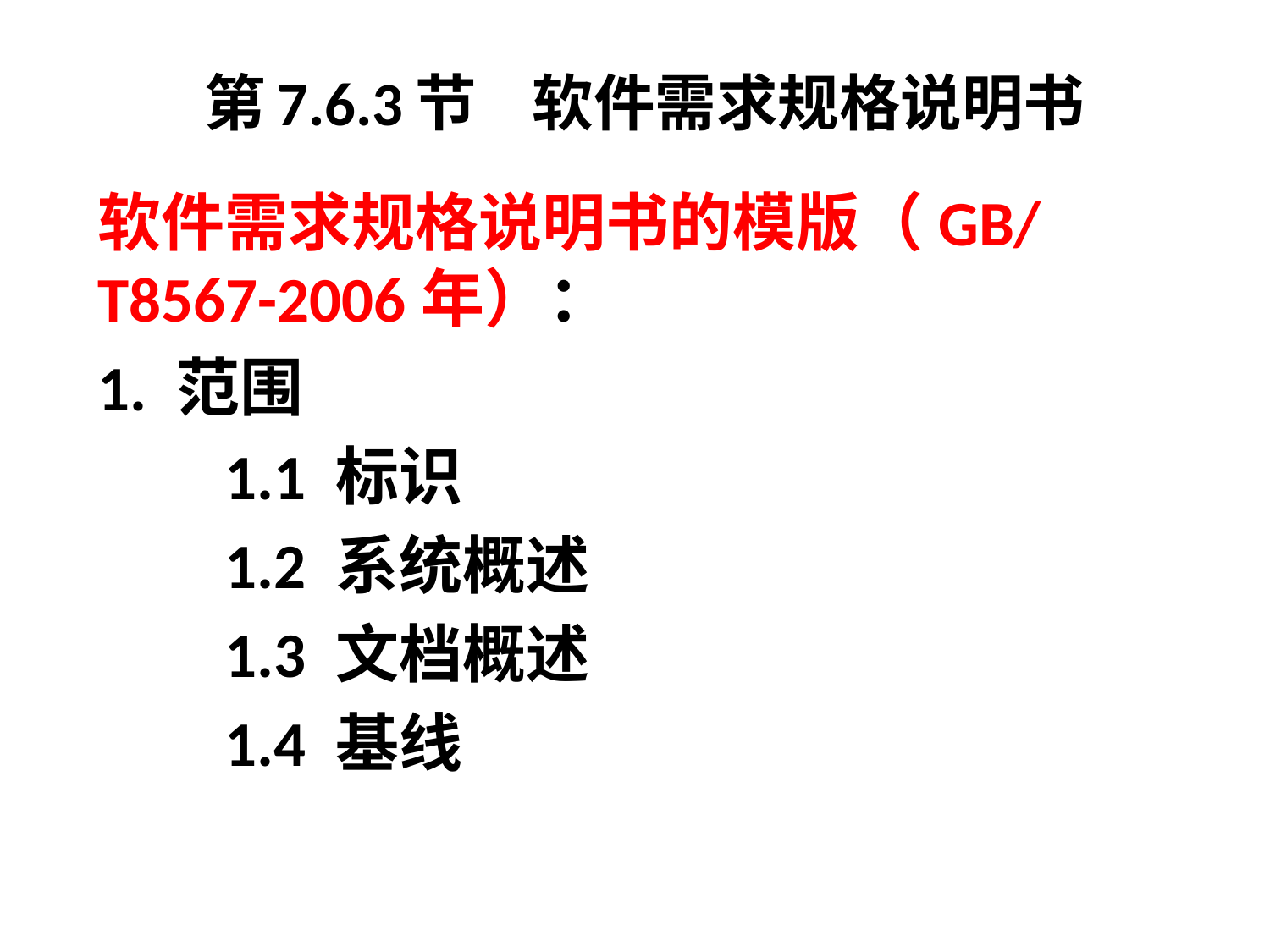

# 第7.6.3节    软件需求规格说明书
软件需求规格说明书的模版（GB/T8567-2006年）：
1. 范围
	1.1 标识
	1.2 系统概述
	1.3 文档概述
	1.4 基线